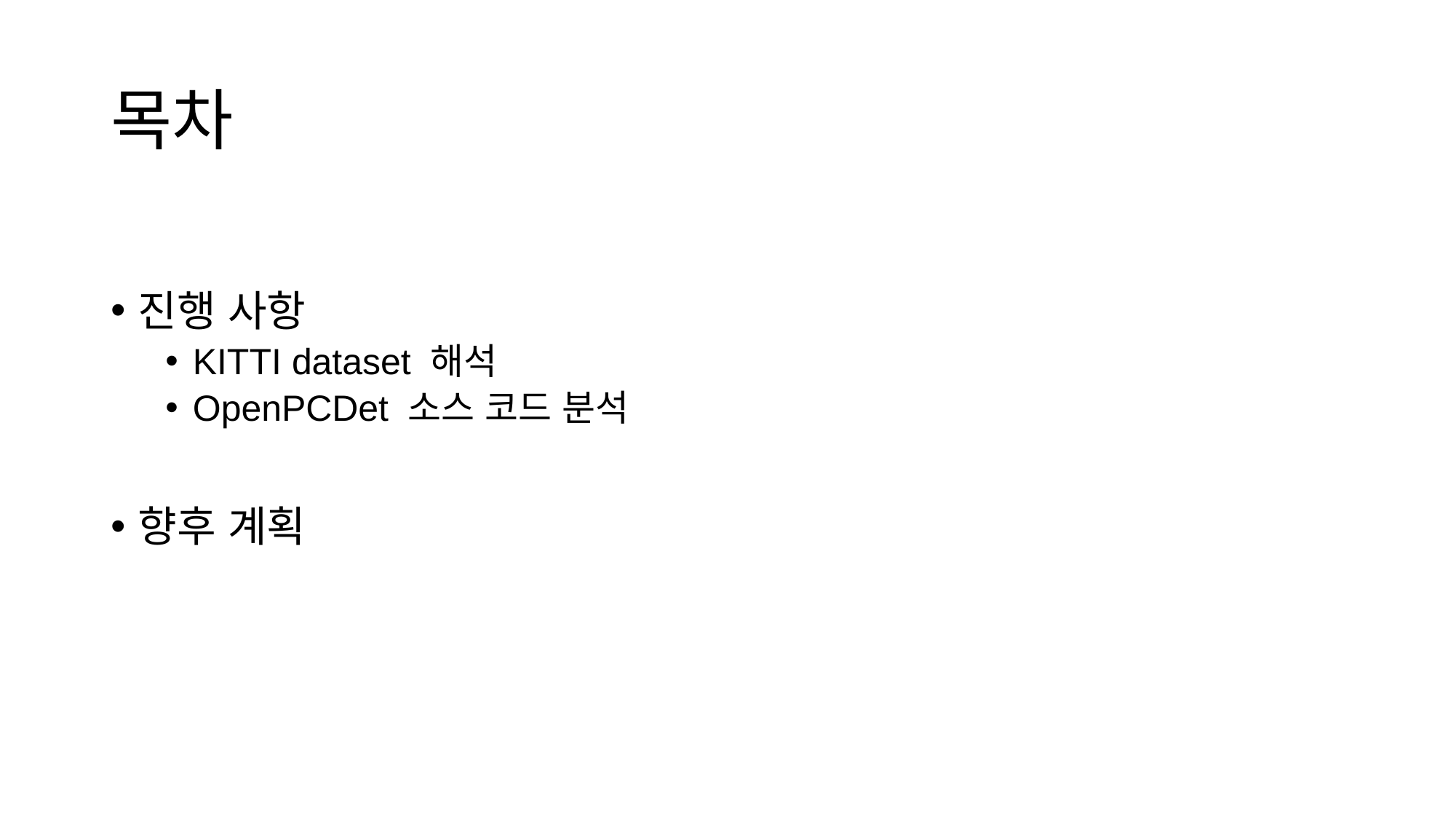

# 목차

진행 사항
KITTI dataset 해석
OpenPCDet 소스 코드 분석

향후 계획